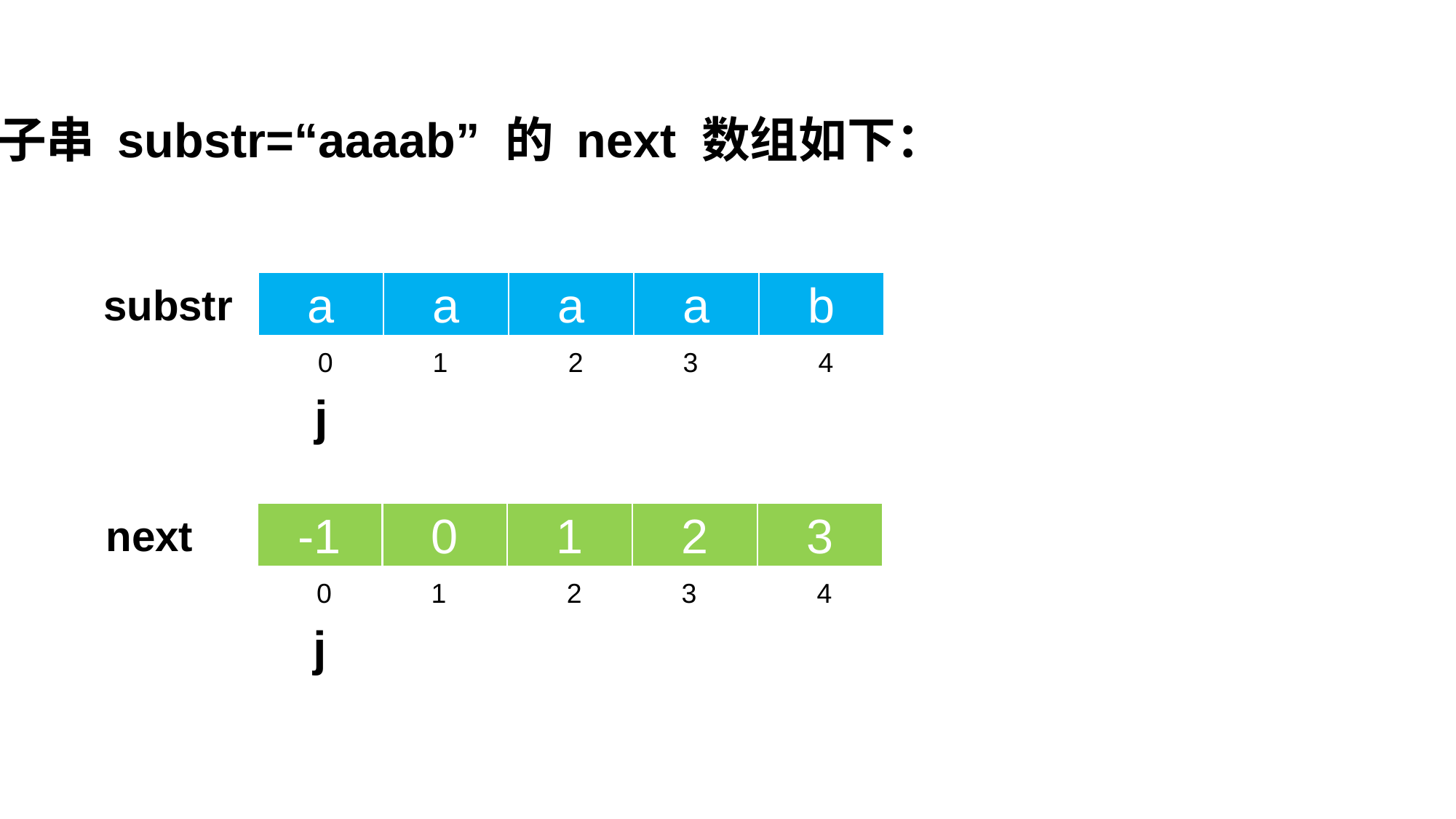

子串 substr=“aaaab” 的 next 数组如下：
a
a
a
a
b
substr
0
1
2
3
4
j
-1
0
1
2
3
next

0
1
2
3
4
j